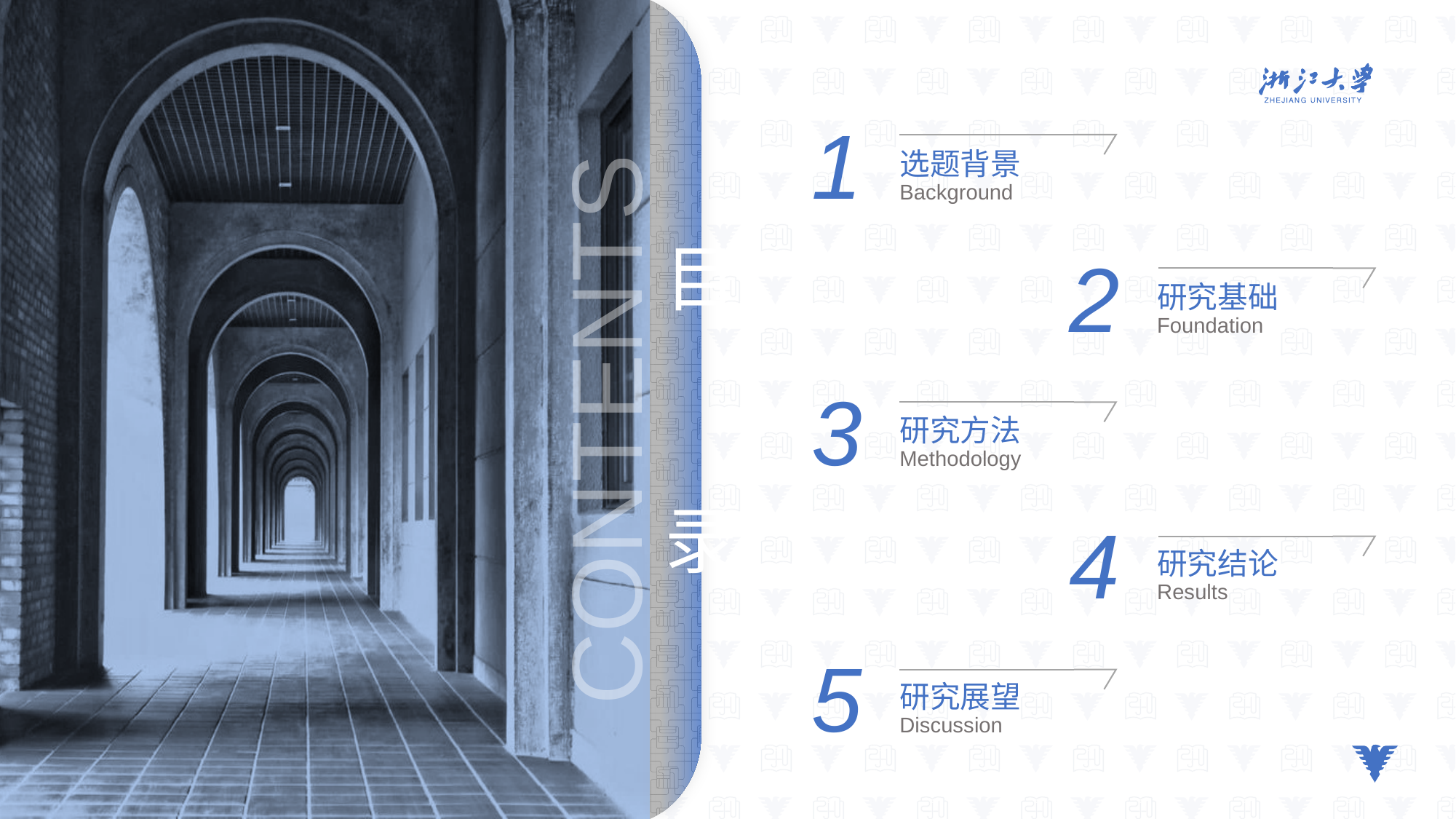

1

选题背景
Background
2

研究基础
Foundation
3

研究方法
Methodology
4

研究结论
Results
5

研究展望
Discussion